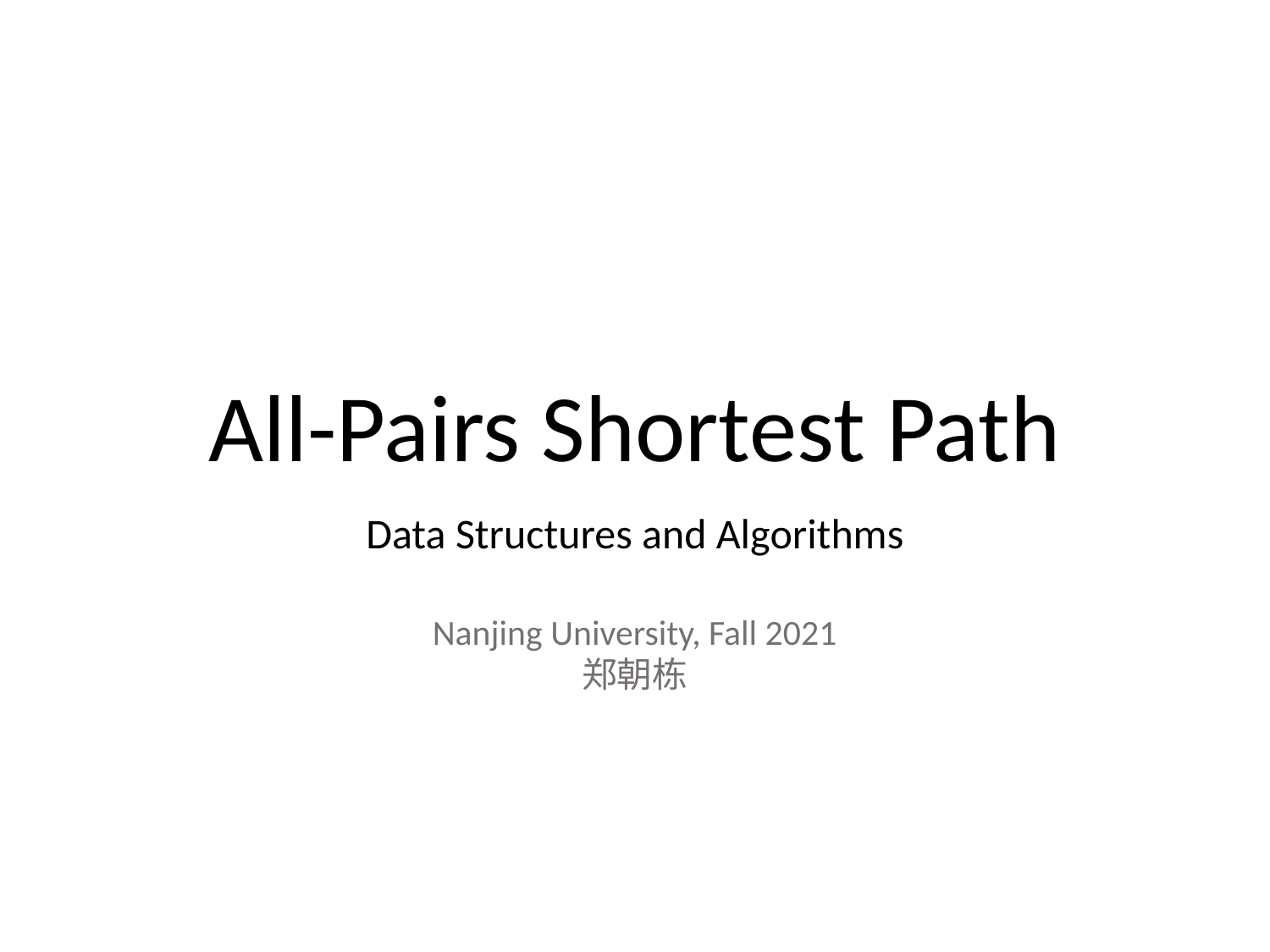

# All-Pairs Shortest Path
Data Structures and Algorithms
Nanjing University, Fall 2021
郑朝栋